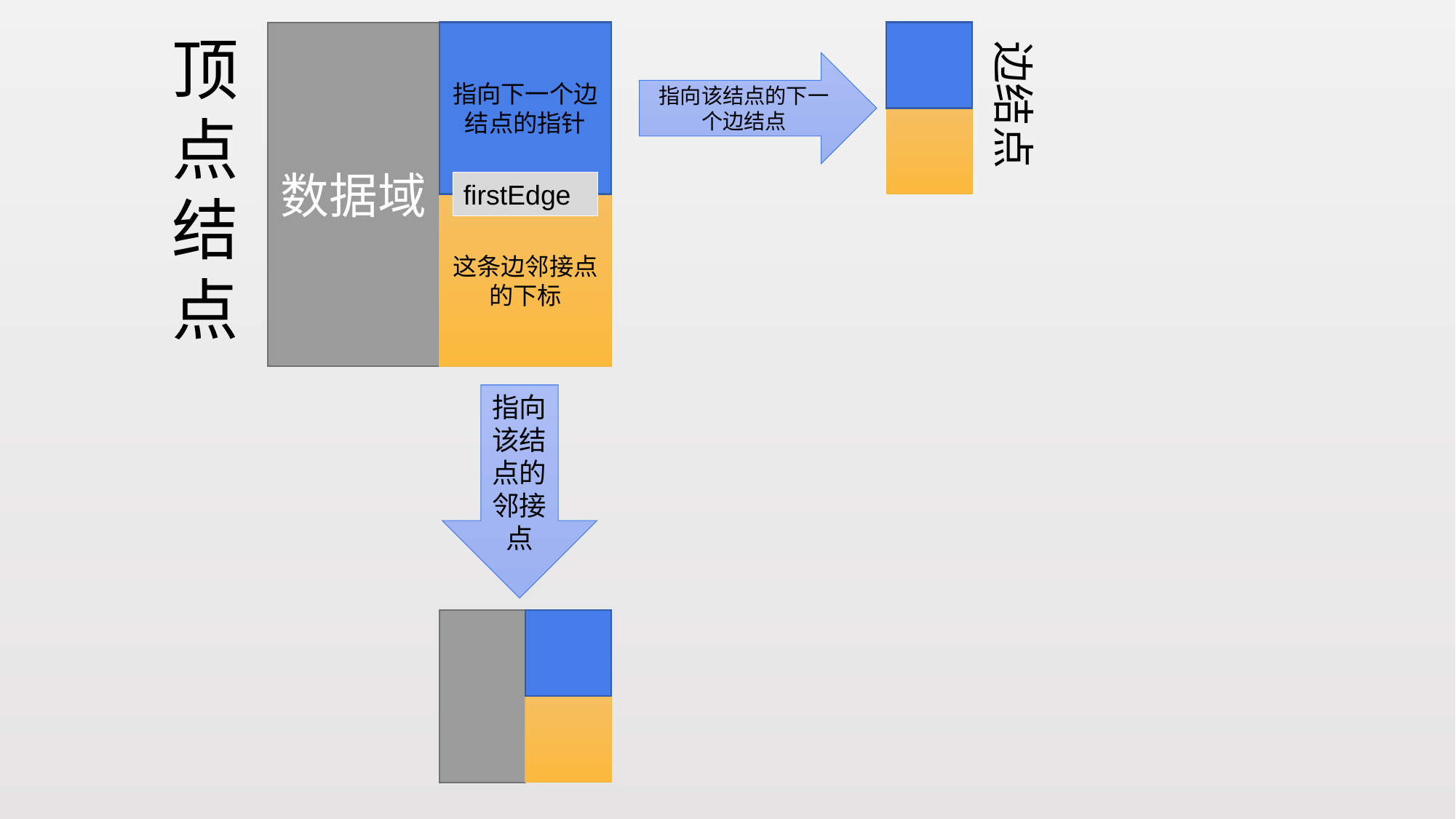

顶点结点
指向下一个边结点的指针
这条边邻接点的下标
firstEdge
数据域

边结点
指向该结点的下一个边结点
指向该结点的邻接点